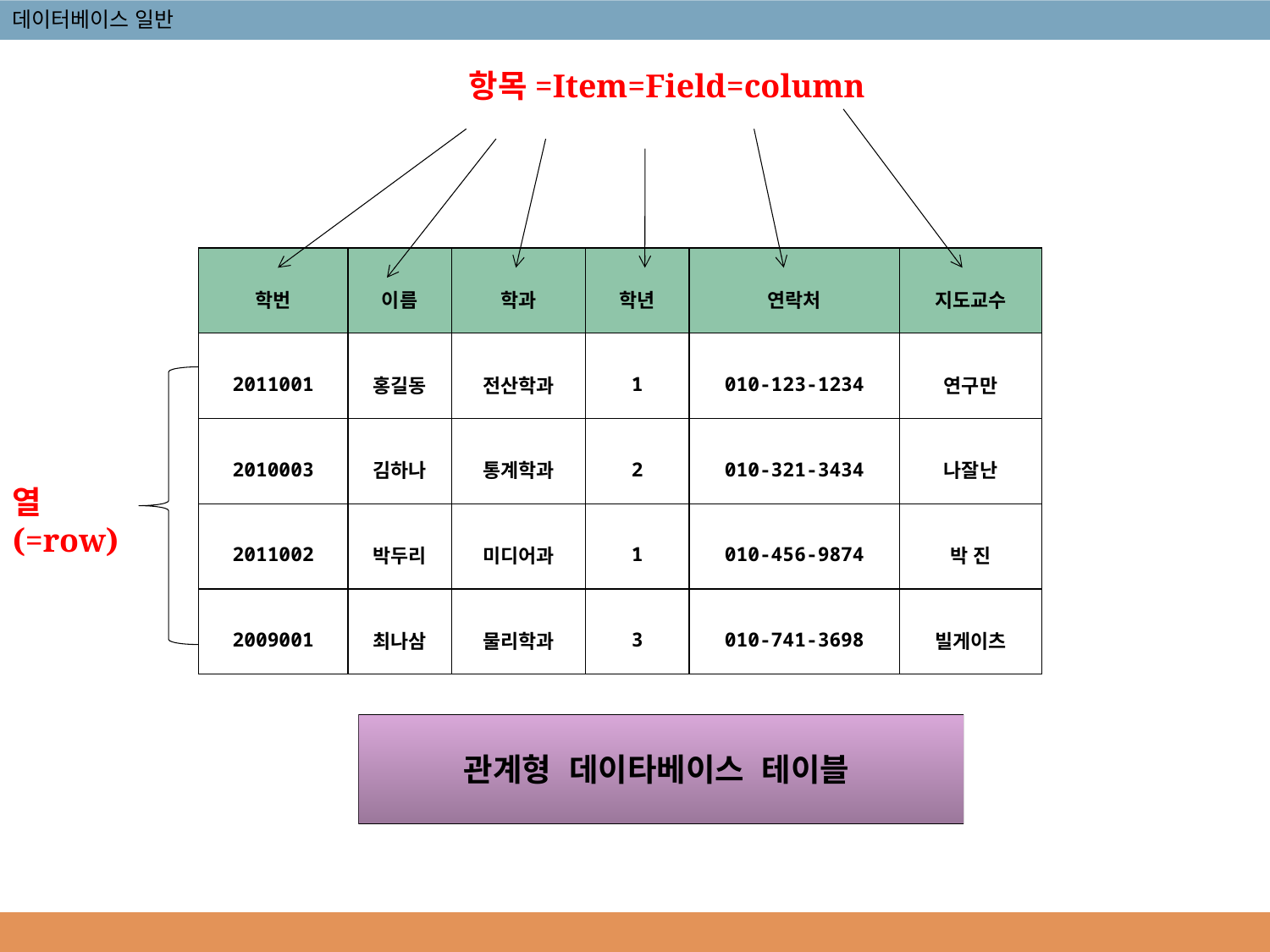

항목=Item=Field=column
| 학번 | 이름 | 학과 | 학년 | 연락처 | 지도교수 |
| --- | --- | --- | --- | --- | --- |
| 2011001 | 홍길동 | 전산학과 | 1 | 010-123-1234 | 연구만 |
| 2010003 | 김하나 | 통계학과 | 2 | 010-321-3434 | 나잘난 |
| 2011002 | 박두리 | 미디어과 | 1 | 010-456-9874 | 박 진 |
| 2009001 | 최나삼 | 물리학과 | 3 | 010-741-3698 | 빌게이츠 |

열(=row)
관계형  데이타베이스  테이블